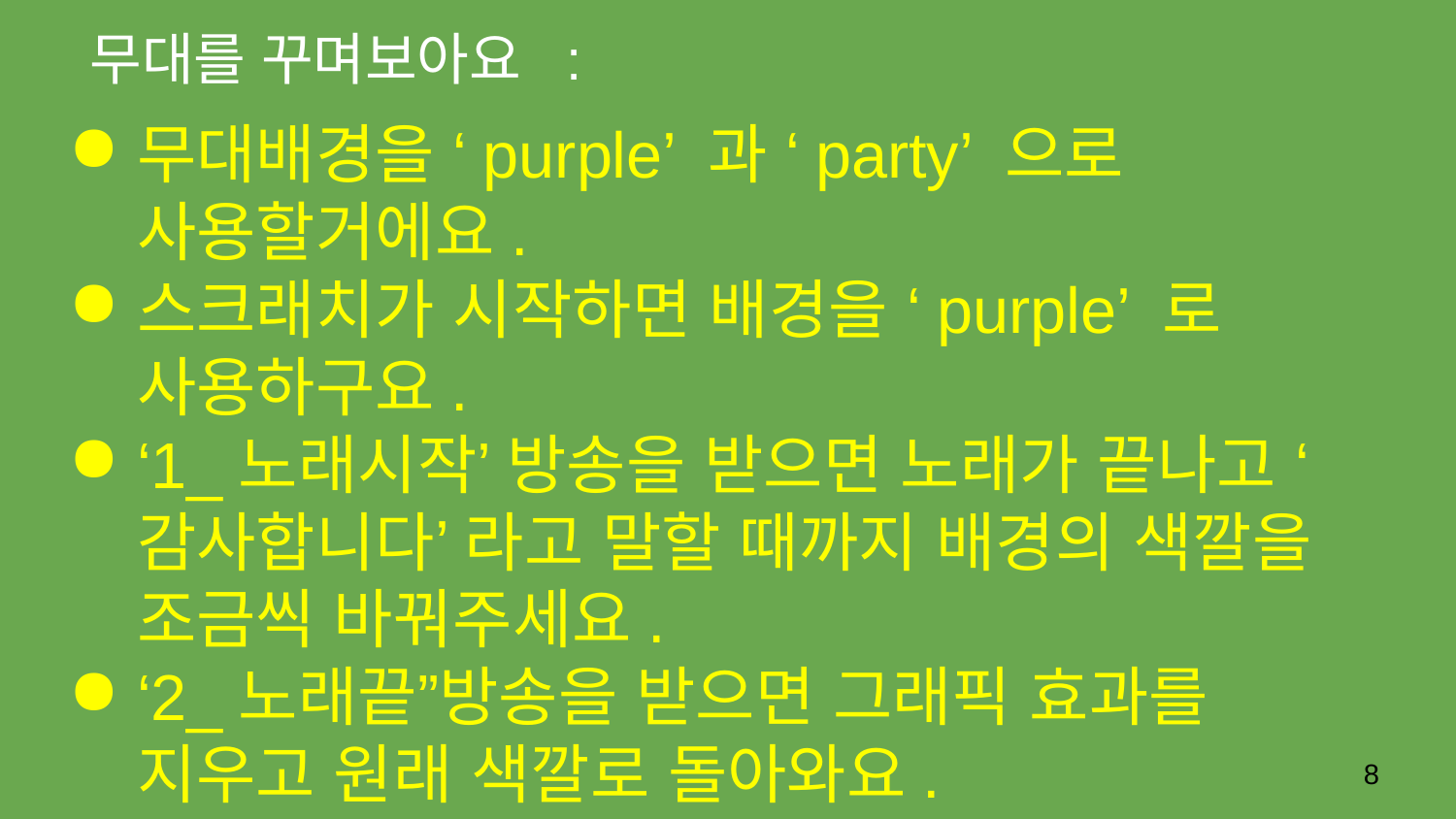

# 무대를 꾸며보아요  :
무대배경을 ‘purple’ 과 ‘party’ 으로 사용할거에요.
스크래치가 시작하면 배경을 ‘purple’ 로 사용하구요.
‘1_노래시작’ 방송을 받으면 노래가 끝나고 ‘감사합니다’ 라고 말할 때까지 배경의 색깔을 조금씩 바꿔주세요.
‘2_노래끝”방송을 받으면 그래픽 효과를 지우고 원래 색깔로 돌아와요.
8